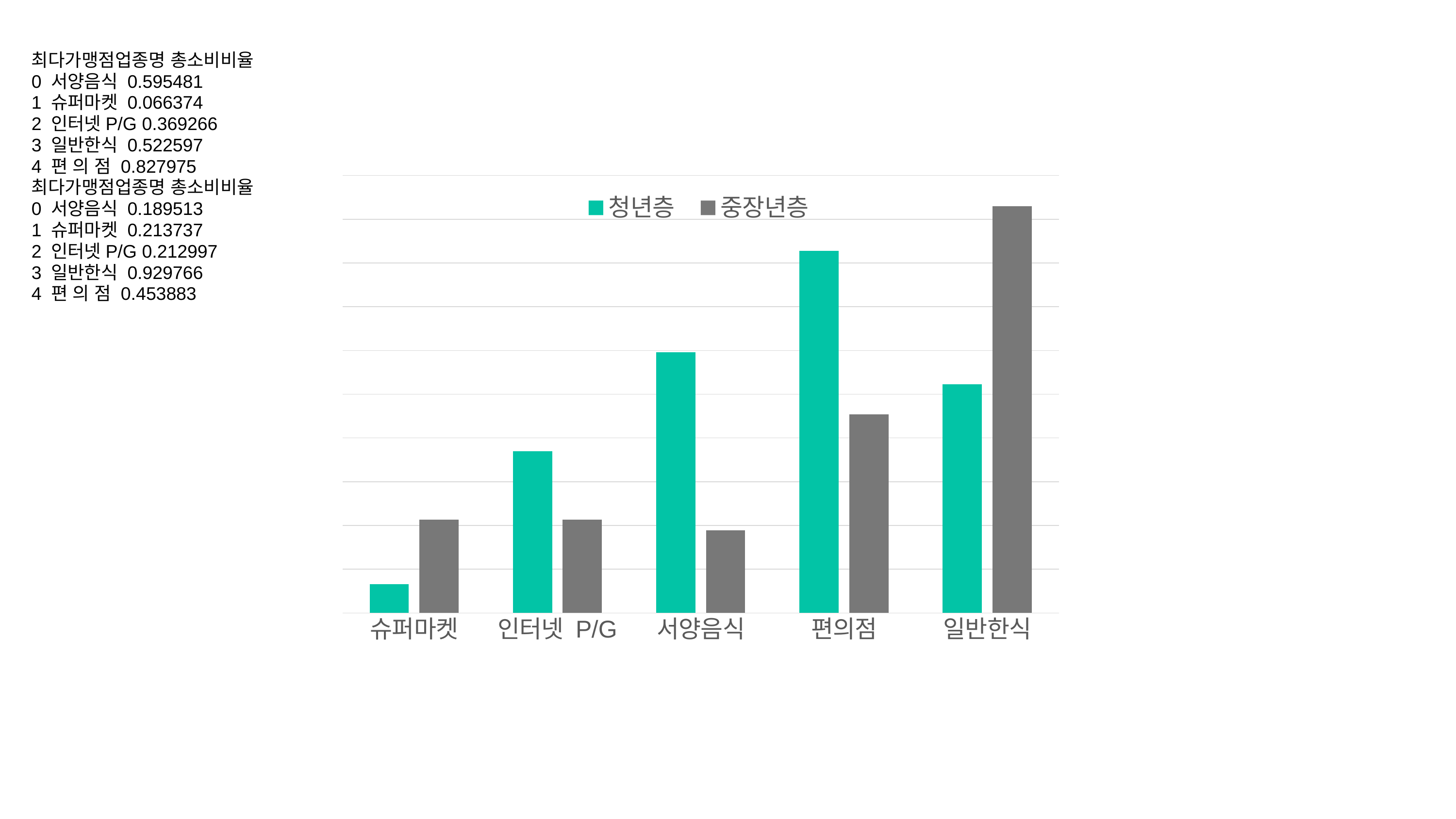

최다가맹점업종명 총소비비율
0 서양음식 0.595481
1 슈퍼마켓 0.066374
2 인터넷P/G 0.369266
3 일반한식 0.522597
4 편 의 점 0.827975
최다가맹점업종명 총소비비율
0 서양음식 0.189513
1 슈퍼마켓 0.213737
2 인터넷P/G 0.212997
3 일반한식 0.929766
4 편 의 점 0.453883

### Chart

| Category | 청년층 | 중장년층 |
|---|---|---|
| 슈퍼마켓 | 0.066374 | 0.213737 |
| 인터넷 P/G | 0.369266 | 0.212997 |
| 서양음식 | 0.595481 | 0.189513 |
| 편의점 | 0.827975 | 0.453883 |
| 일반한식 | 0.522597 | 0.929766 |